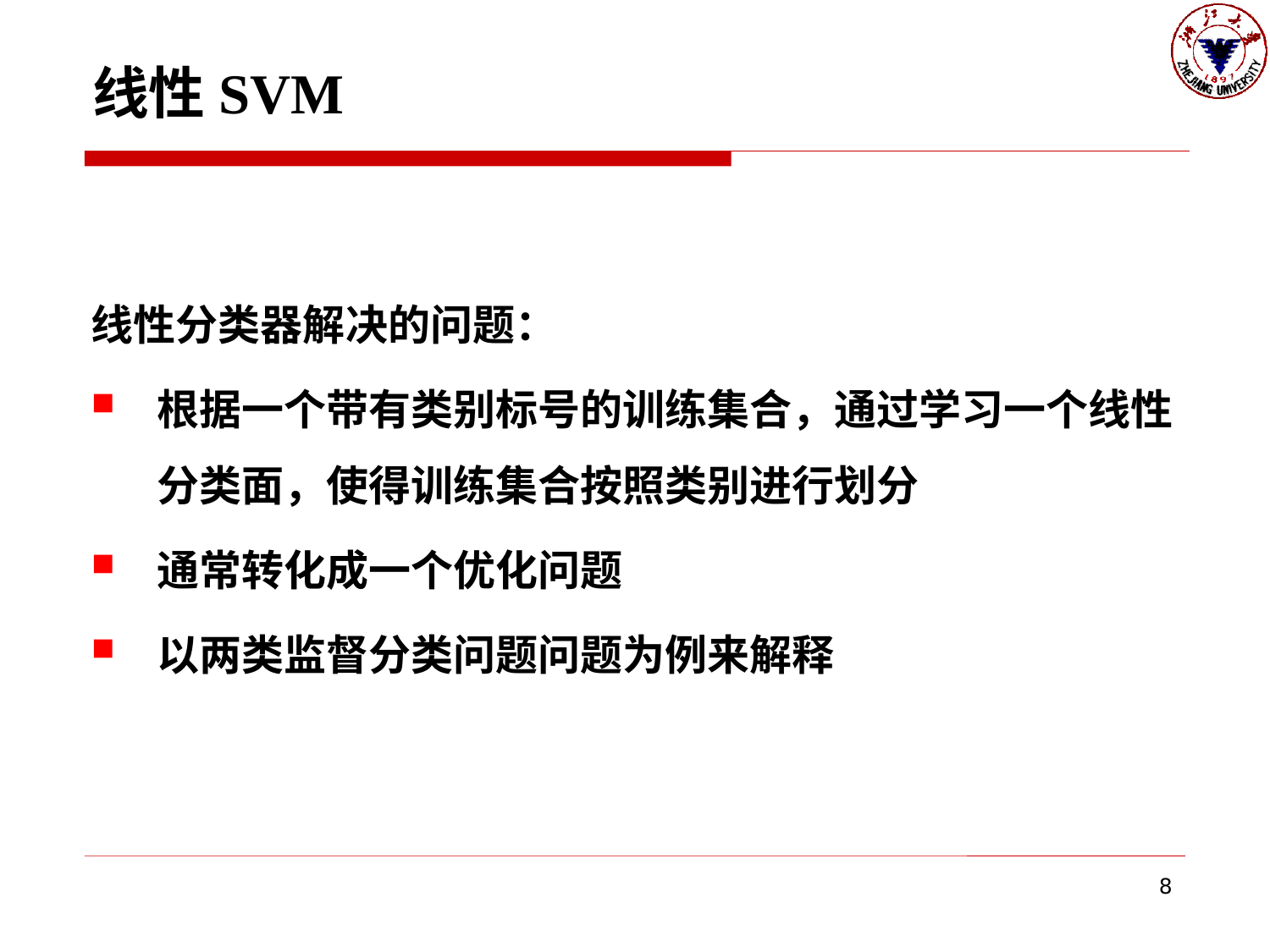

# 线性SVM
线性分类器解决的问题：
根据一个带有类别标号的训练集合，通过学习一个线性分类面，使得训练集合按照类别进行划分
通常转化成一个优化问题
以两类监督分类问题问题为例来解释

8